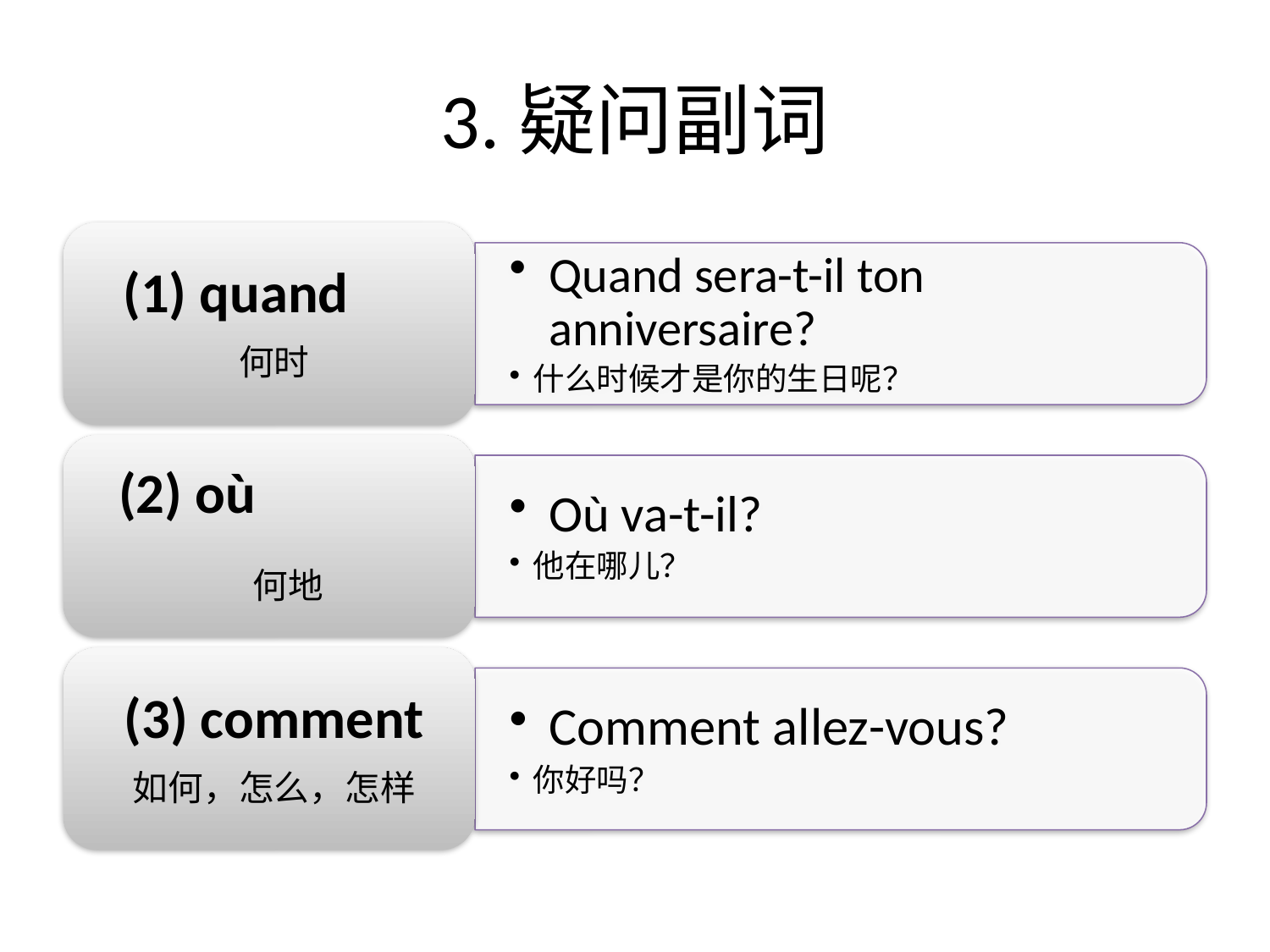

# 3.疑问副词
Quand sera-t-il ton anniversaire?
什么时候才是你的生日呢？
(1) quand
何时
Où va-t-il?
他在哪儿？
(2) où
 何地
Comment allez-vous?
你好吗？
(3) comment
如何，怎么，怎样